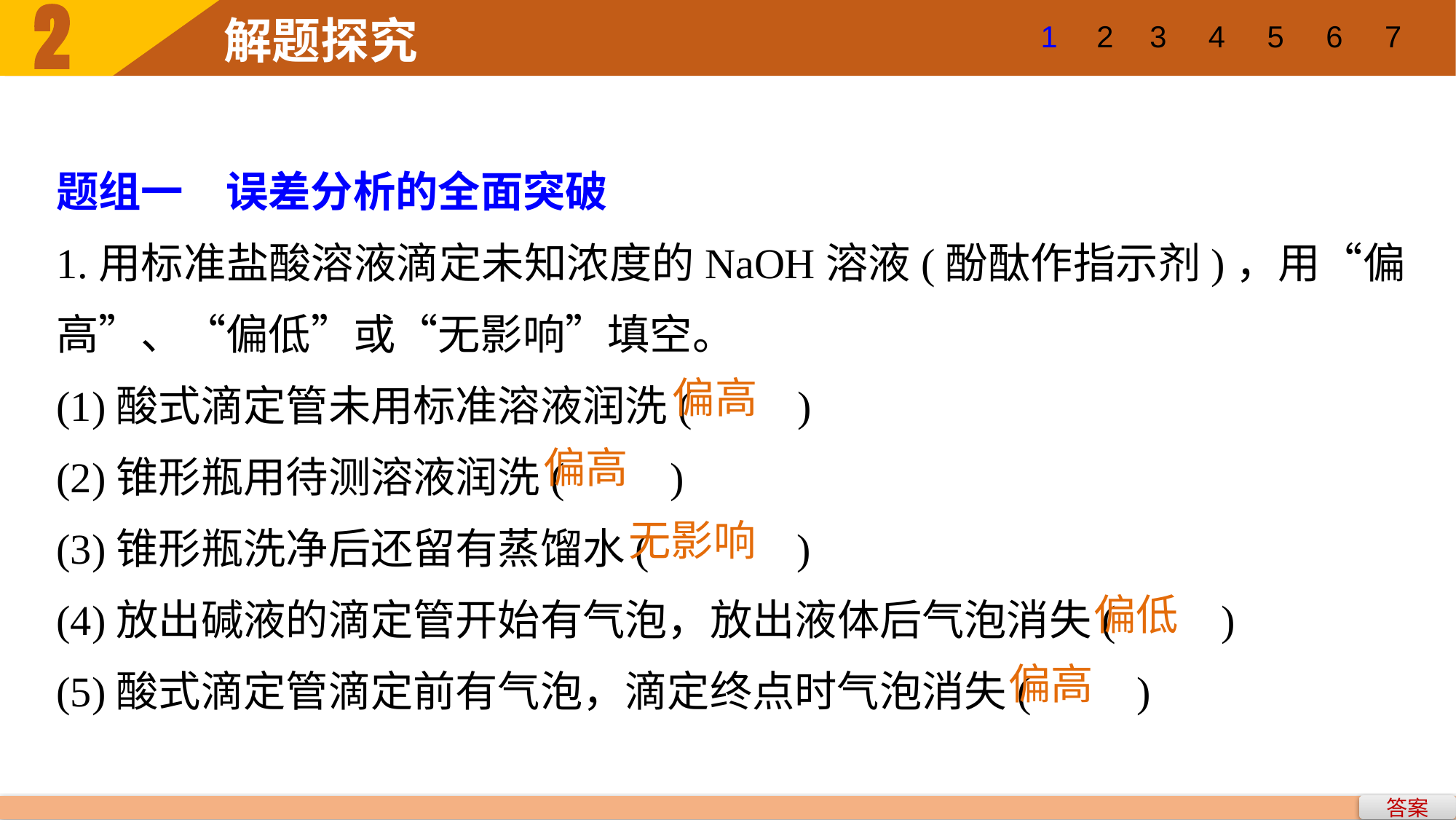

2

7
1
2
3
4
5
6
解题探究
题组一　误差分析的全面突破
1.用标准盐酸溶液滴定未知浓度的NaOH溶液(酚酞作指示剂)，用“偏高”、“偏低”或“无影响”填空。
(1)酸式滴定管未用标准溶液润洗(　　)
(2)锥形瓶用待测溶液润洗(　　)
(3)锥形瓶洗净后还留有蒸馏水(    　　)
(4)放出碱液的滴定管开始有气泡，放出液体后气泡消失(　　)
(5)酸式滴定管滴定前有气泡，滴定终点时气泡消失(　　)
偏高
偏高
无影响
偏低
偏高
答案